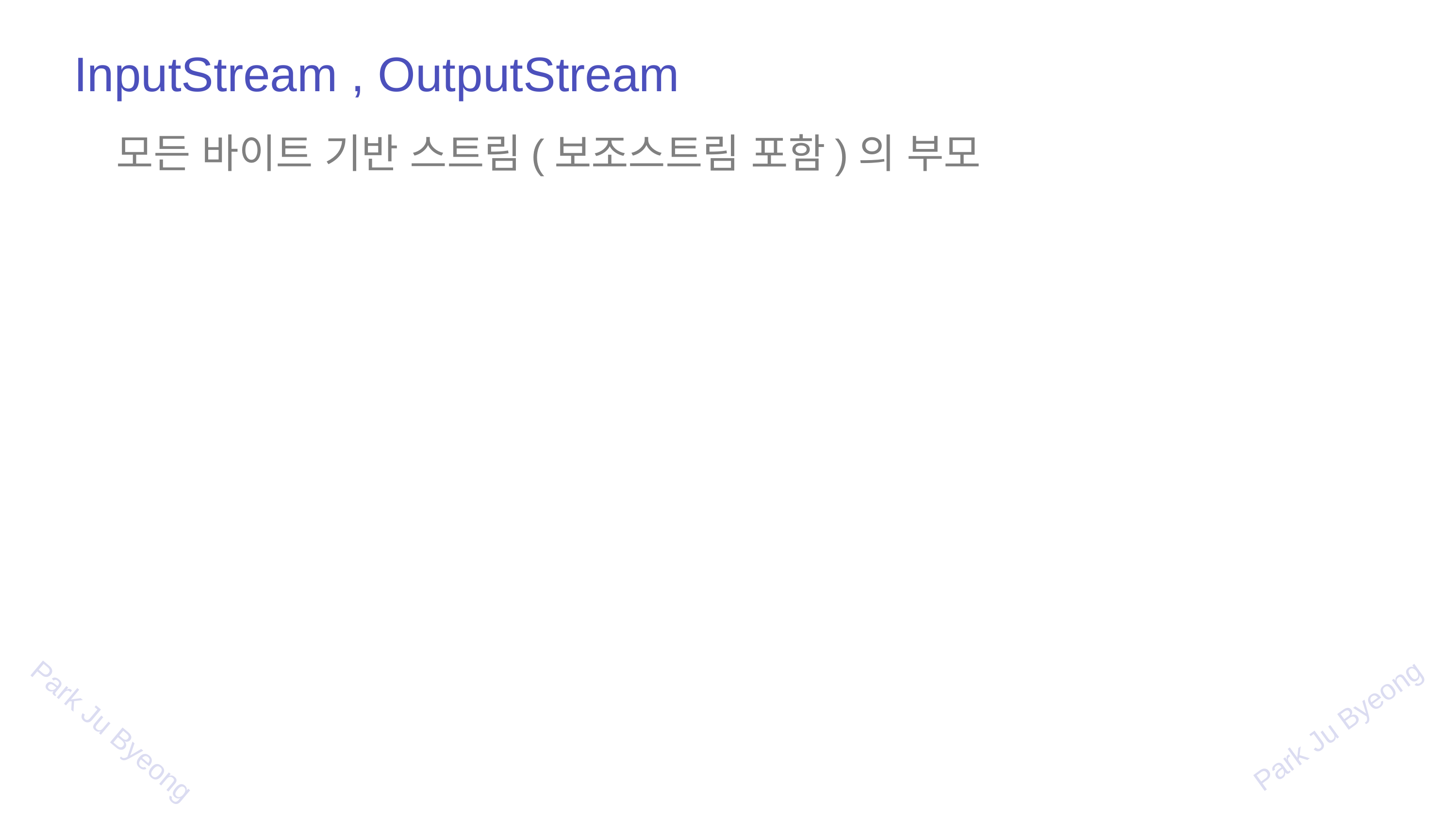

InputStream , OutputStream
모든 바이트 기반 스트림(보조스트림 포함)의 부모